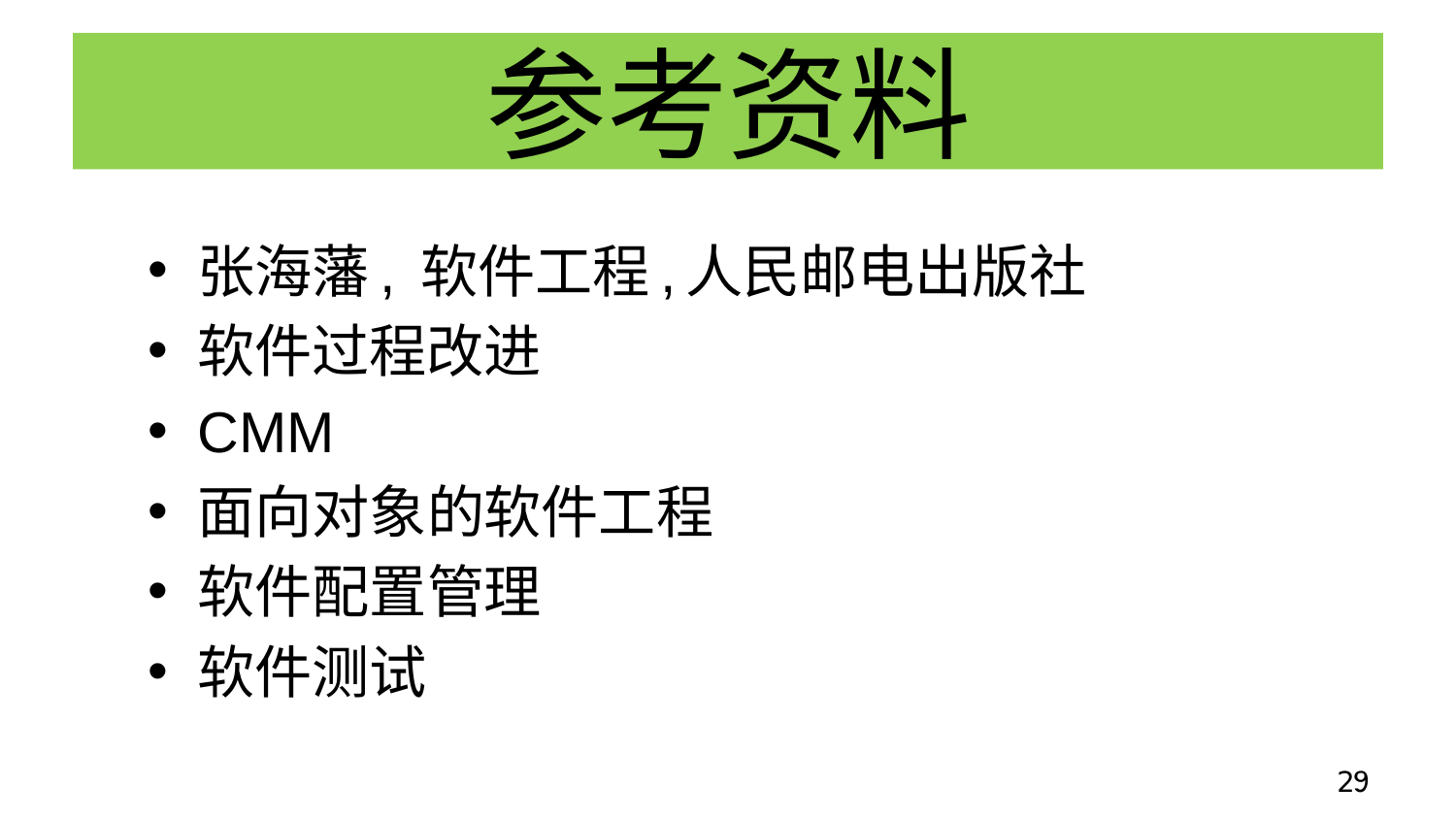

# 参考资料
张海藩, 软件工程,人民邮电出版社
软件过程改进
CMM
面向对象的软件工程
软件配置管理
软件测试
29